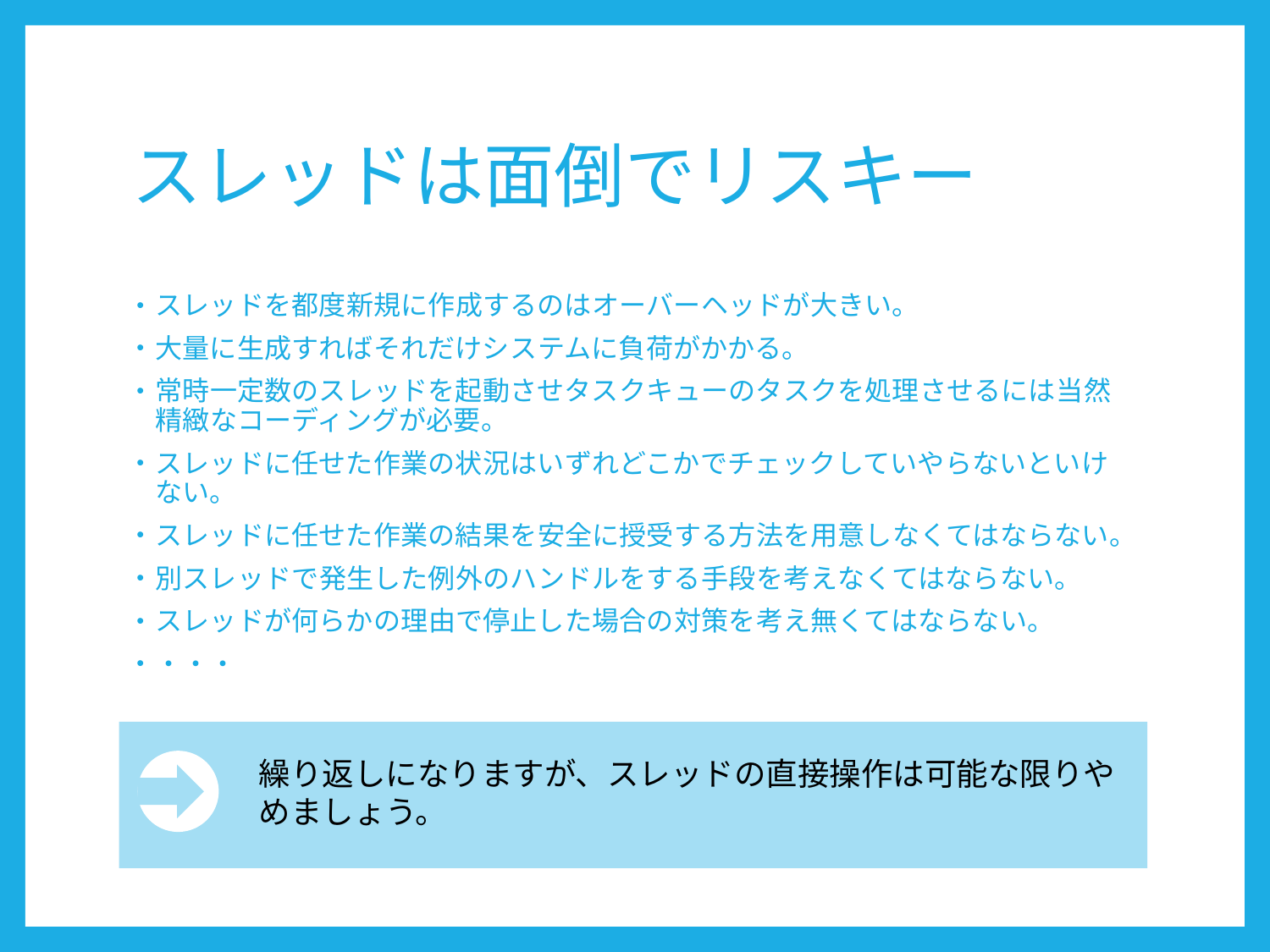

# スレッドは面倒でリスキー
スレッドを都度新規に作成するのはオーバーヘッドが大きい。
大量に生成すればそれだけシステムに負荷がかかる。
常時一定数のスレッドを起動させタスクキューのタスクを処理させるには当然精緻なコーディングが必要。
スレッドに任せた作業の状況はいずれどこかでチェックしていやらないといけない。
スレッドに任せた作業の結果を安全に授受する方法を用意しなくてはならない。
別スレッドで発生した例外のハンドルをする手段を考えなくてはならない。
スレッドが何らかの理由で停止した場合の対策を考え無くてはならない。
・・・

繰り返しになりますが、スレッドの直接操作は可能な限りやめましょう。